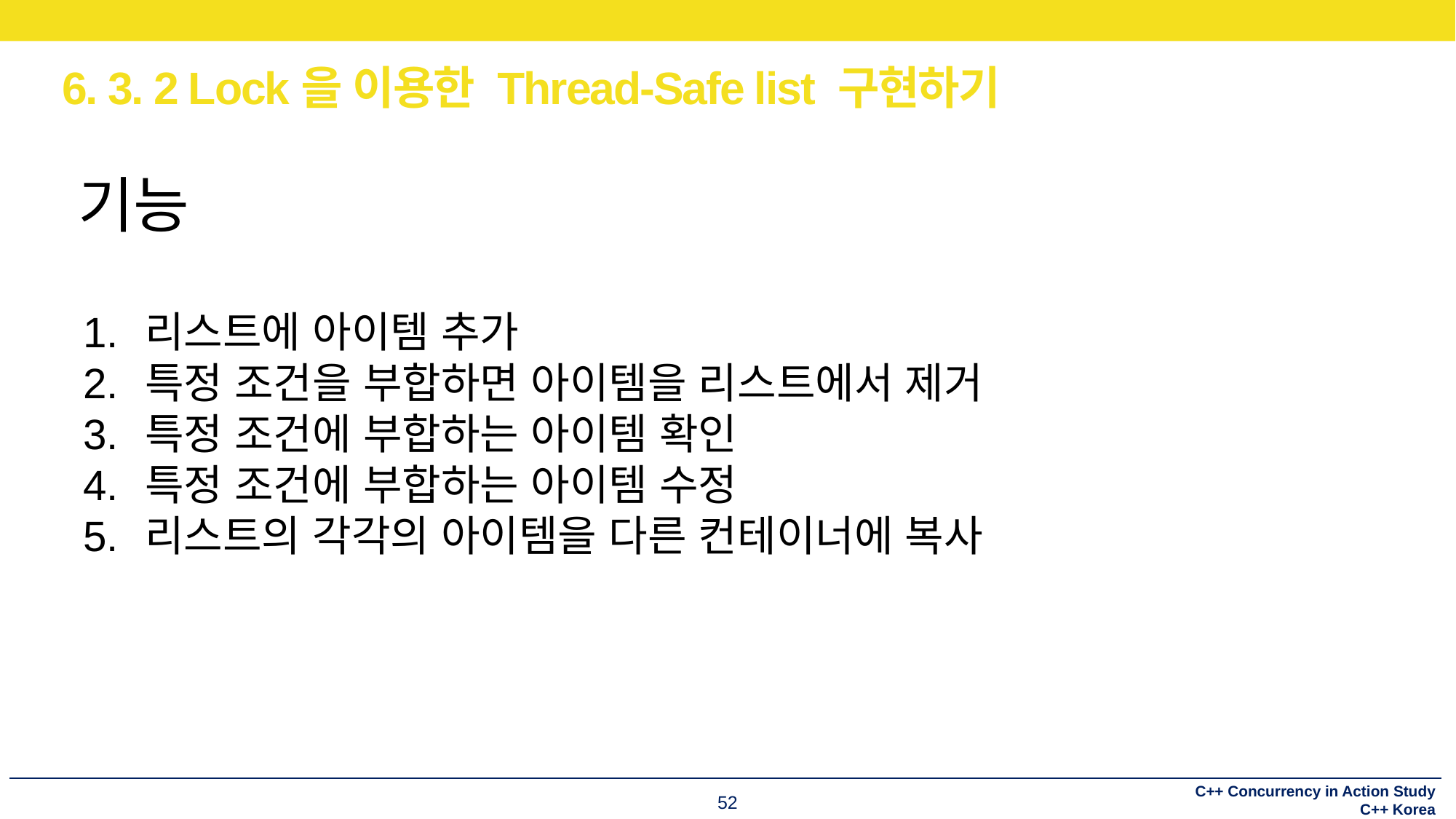

# 6. 3. 2 Lock을 이용한 Thread-Safe list 구현하기
기능
리스트에 아이템 추가
특정 조건을 부합하면 아이템을 리스트에서 제거
특정 조건에 부합하는 아이템 확인
특정 조건에 부합하는 아이템 수정
리스트의 각각의 아이템을 다른 컨테이너에 복사
52